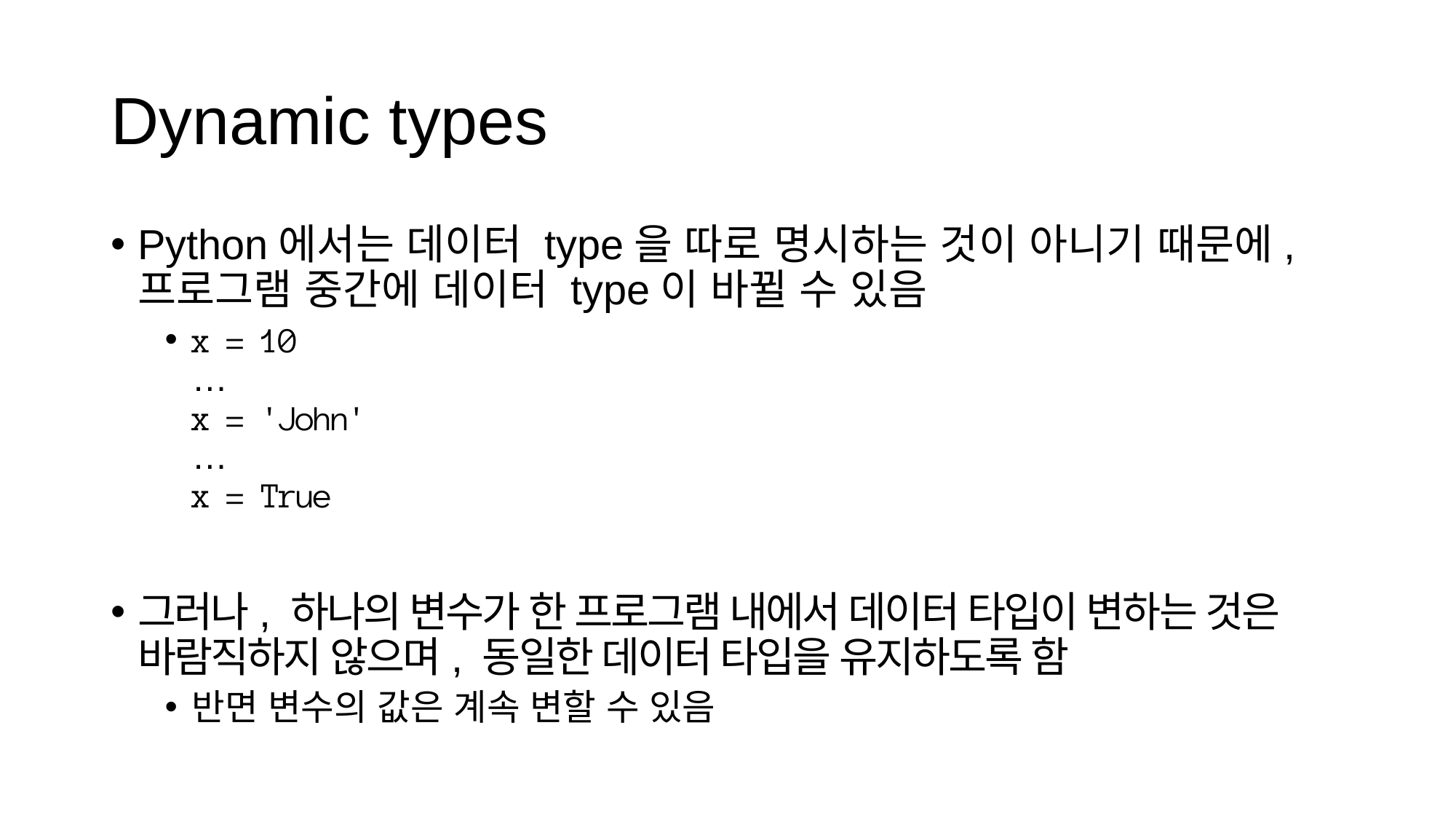

# Dynamic types
Python에서는 데이터 type을 따로 명시하는 것이 아니기 때문에, 프로그램 중간에 데이터 type이 바뀔 수 있음
x = 10
…
x = 'John'
…
x = True

그러나, 하나의 변수가 한 프로그램 내에서 데이터 타입이 변하는 것은 바람직하지 않으며, 동일한 데이터 타입을 유지하도록 함
반면 변수의 값은 계속 변할 수 있음